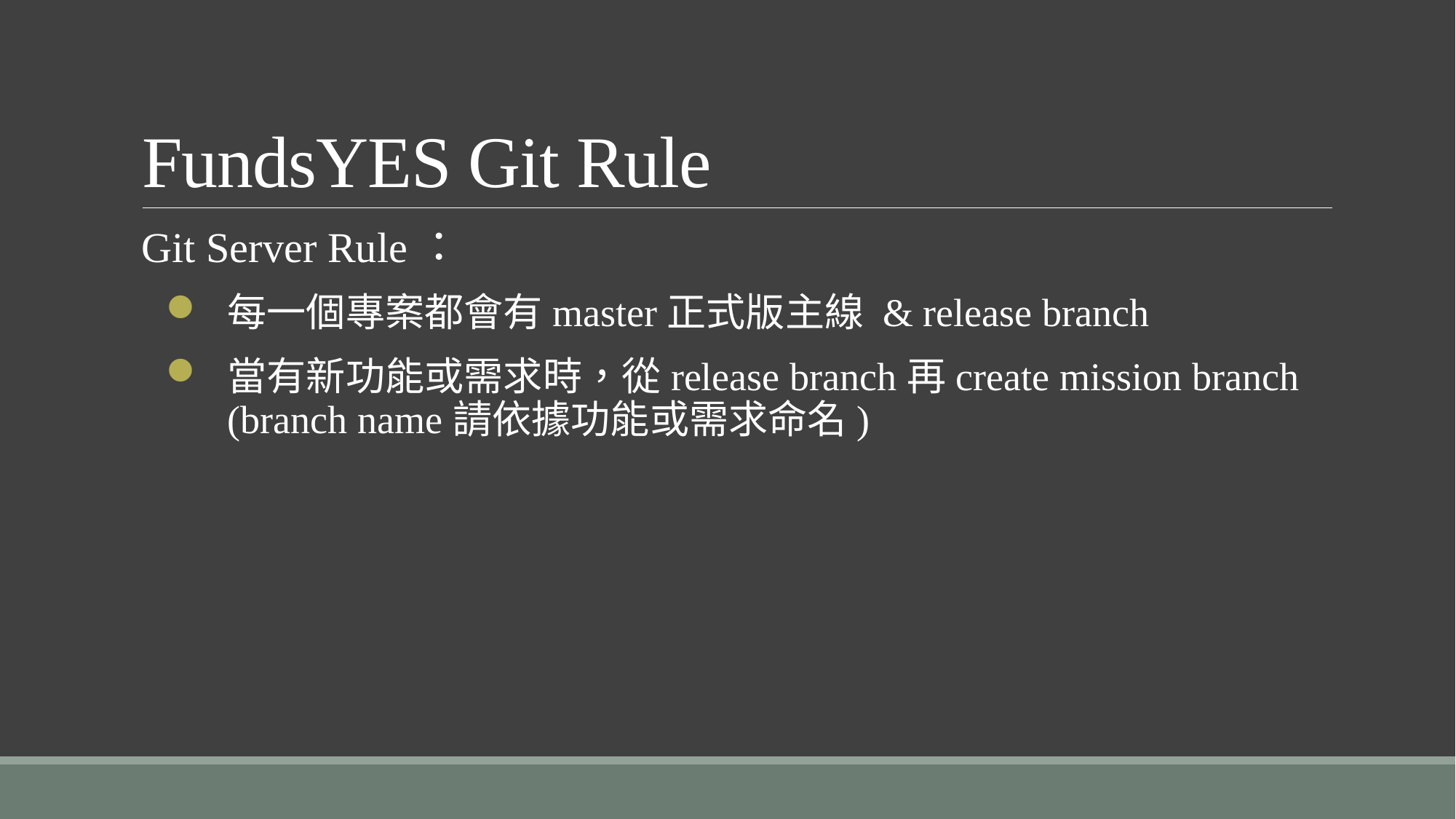

# FundsYES Git Rule
 Git Server Rule：
每一個專案都會有master正式版主線 & release branch
當有新功能或需求時，從release branch再create mission branch (branch name請依據功能或需求命名)